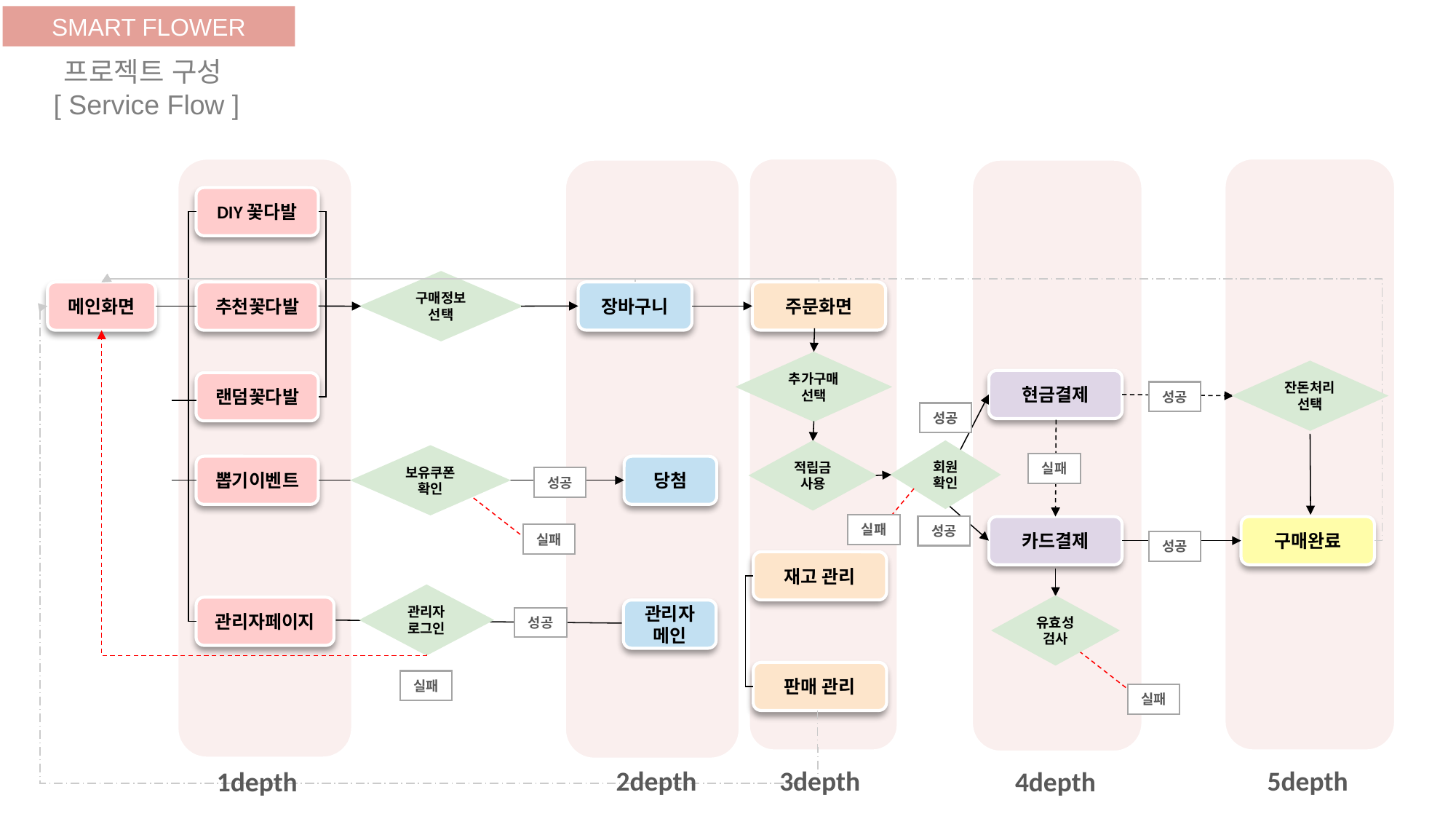

SMART FLOWER
프로젝트 구성
 [ Service Flow ]

DIY꽃다발
구매정보 선택
장바구니
주문화면
추천꽃다발
메인화면
추가구매 선택
잔돈처리
선택
현금결제
랜덤꽃다발
성공
성공
적립금 사용
회원확인
보유쿠폰 확인
실패
뽑기이벤트
당첨
성공
실패
성공
카드결제
구매완료
실패
성공
재고 관리
관리자 로그인
유효성
검사
관리자페이지
관리자
메인
성공
판매 관리
실패
실패
2depth
3depth
5depth
4depth
1depth